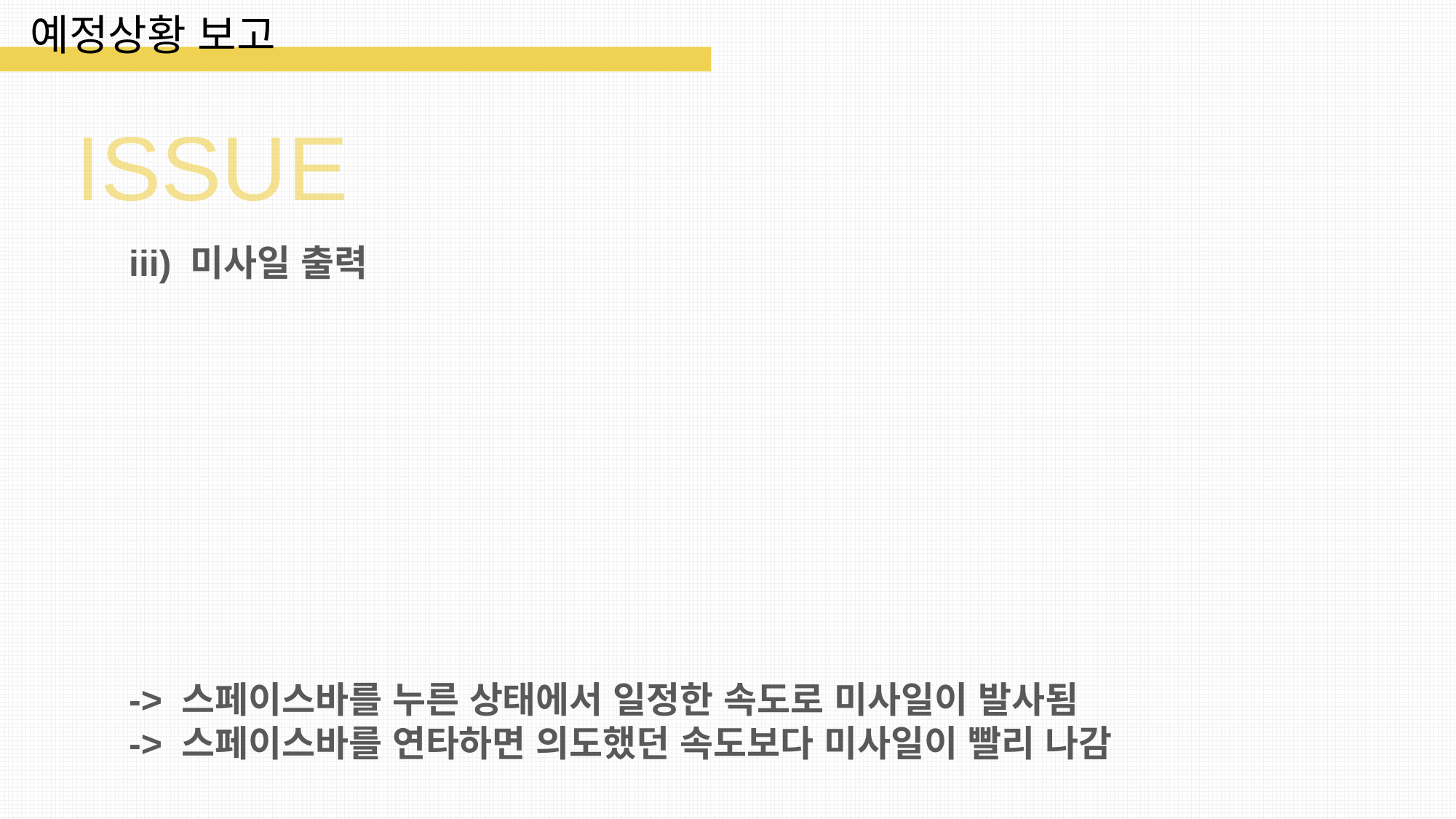

예정상황 보고

ISSUE
iii) 미사일 출력

-> 스페이스바를 누른 상태에서 일정한 속도로 미사일이 발사됨
-> 스페이스바를 연타하면 의도했던 속도보다 미사일이 빨리 나감